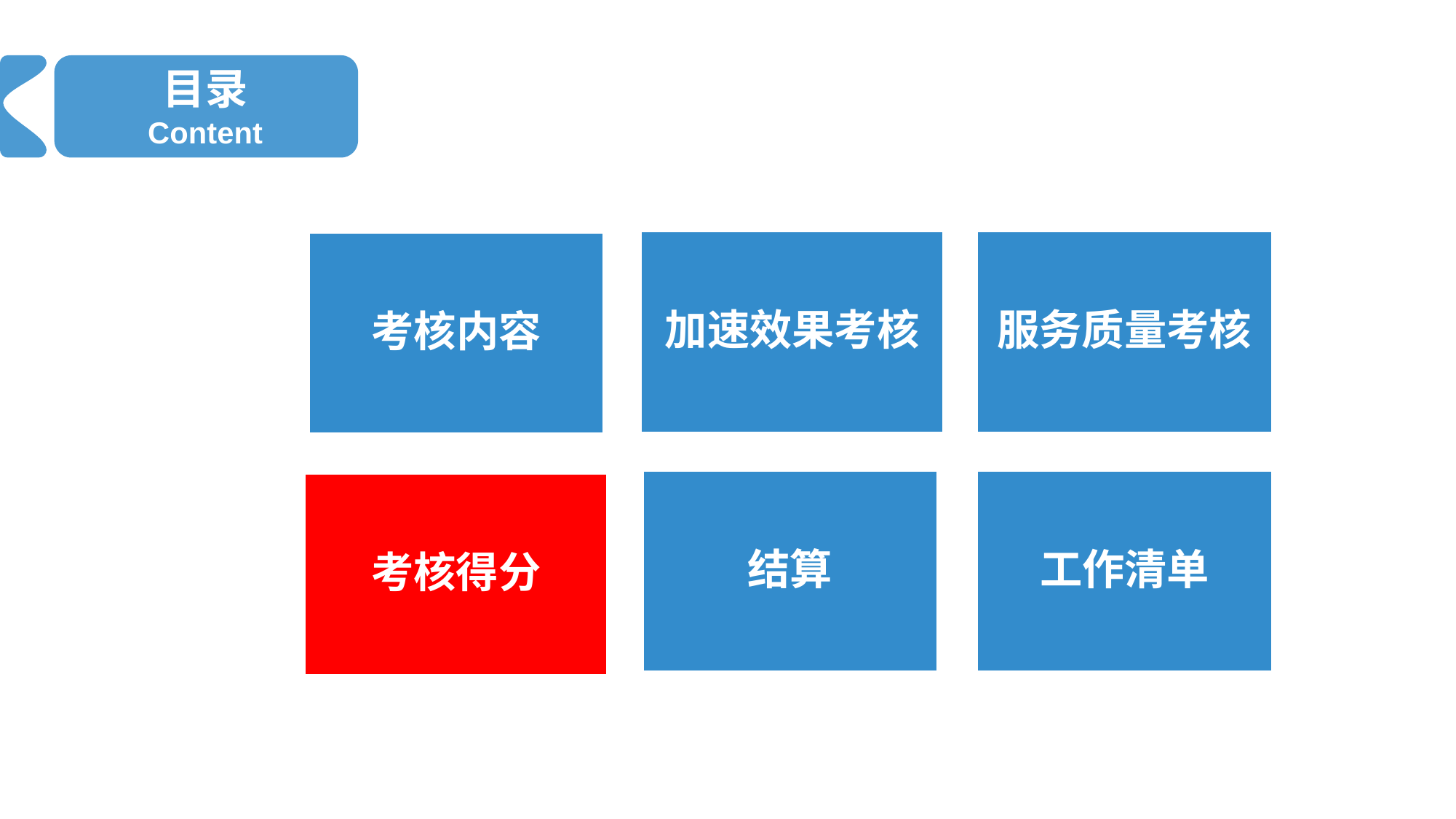

# 目录 Content
服务质量考核
加速效果考核
考核内容
结算
考核得分
工作清单